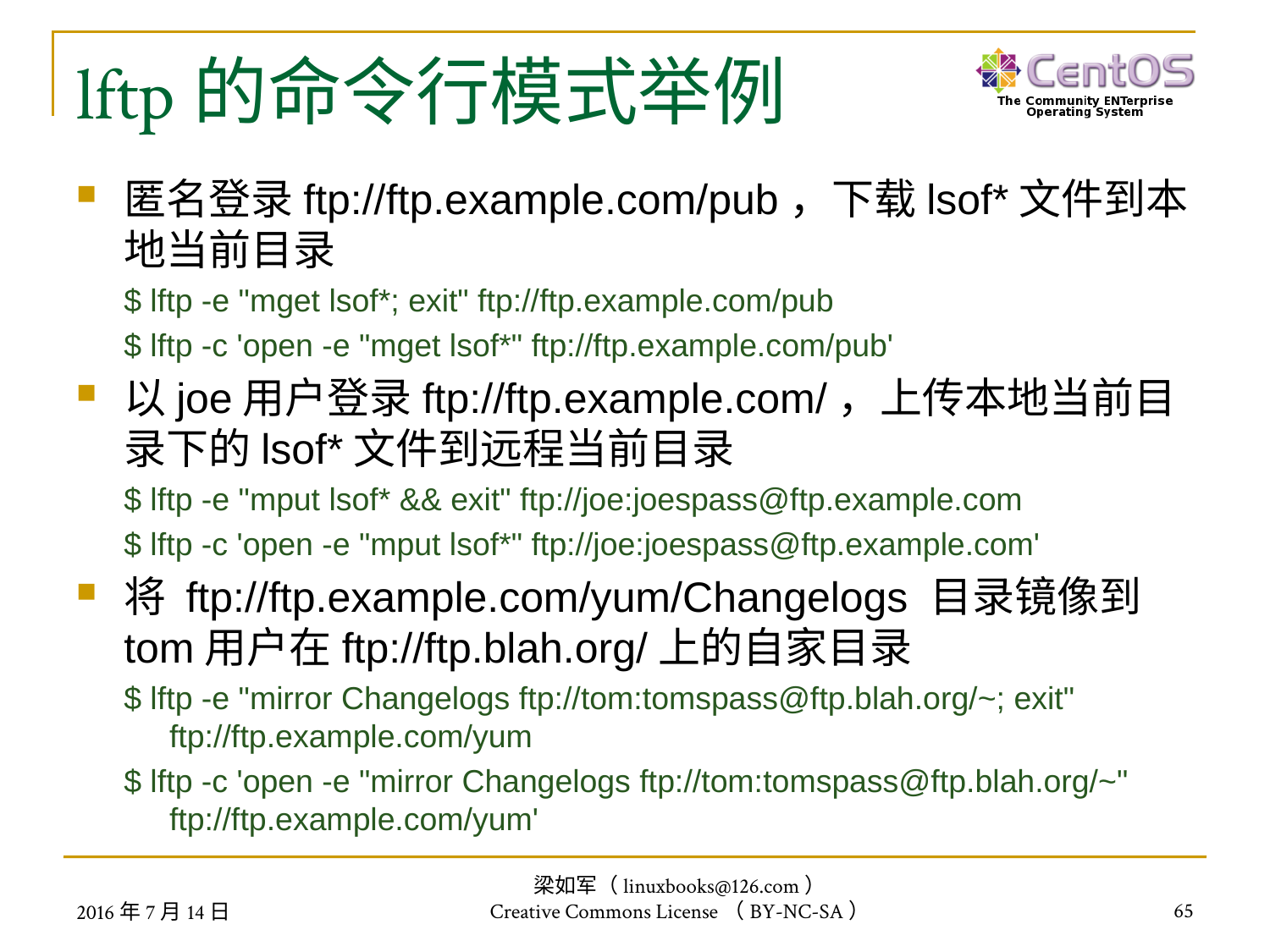

# lftp的命令行模式举例
匿名登录ftp://ftp.example.com/pub，下载lsof*文件到本地当前目录
$ lftp -e "mget lsof*; exit" ftp://ftp.example.com/pub
$ lftp -c 'open -e "mget lsof*" ftp://ftp.example.com/pub'
以joe用户登录ftp://ftp.example.com/，上传本地当前目录下的lsof*文件到远程当前目录
$ lftp -e "mput lsof* && exit" ftp://joe:joespass@ftp.example.com
$ lftp -c 'open -e "mput lsof*" ftp://joe:joespass@ftp.example.com'
将 ftp://ftp.example.com/yum/Changelogs 目录镜像到tom用户在ftp://ftp.blah.org/上的自家目录
$ lftp -e "mirror Changelogs ftp://tom:tomspass@ftp.blah.org/~; exit" ftp://ftp.example.com/yum
$ lftp -c 'open -e "mirror Changelogs ftp://tom:tomspass@ftp.blah.org/~" ftp://ftp.example.com/yum'
梁如军（linuxbooks@126.com）
Creative Commons License（BY-NC-SA）
2016年7月14日
65